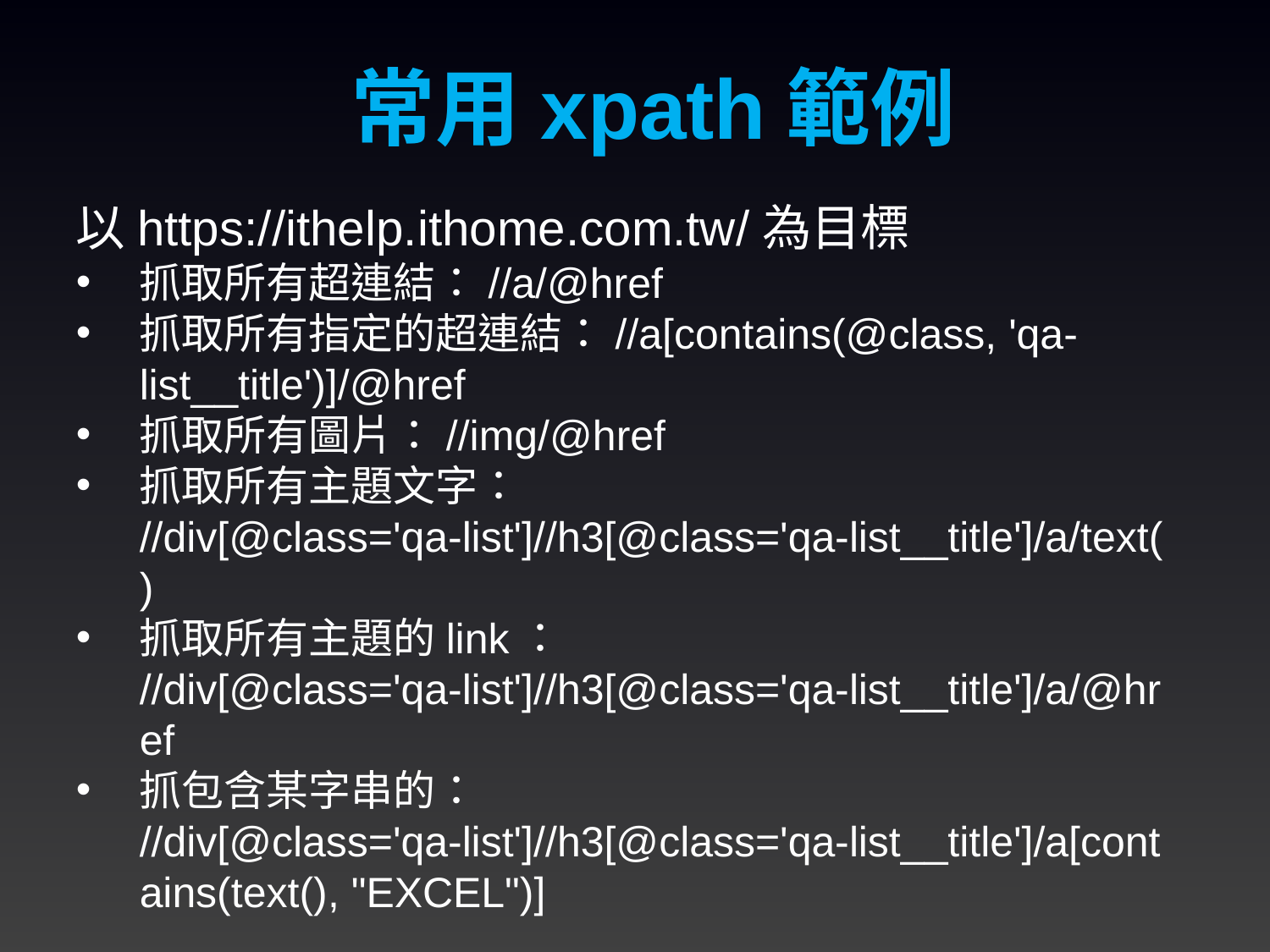

常用xpath範例
以https://ithelp.ithome.com.tw/為目標
抓取所有超連結：//a/@href
抓取所有指定的超連結：//a[contains(@class, 'qa-list__title')]/@href
抓取所有圖片：//img/@href
抓取所有主題文字： //div[@class='qa-list']//h3[@class='qa-list__title']/a/text()
抓取所有主題的link： //div[@class='qa-list']//h3[@class='qa-list__title']/a/@href
抓包含某字串的： //div[@class='qa-list']//h3[@class='qa-list__title']/a[contains(text(), "EXCEL")]